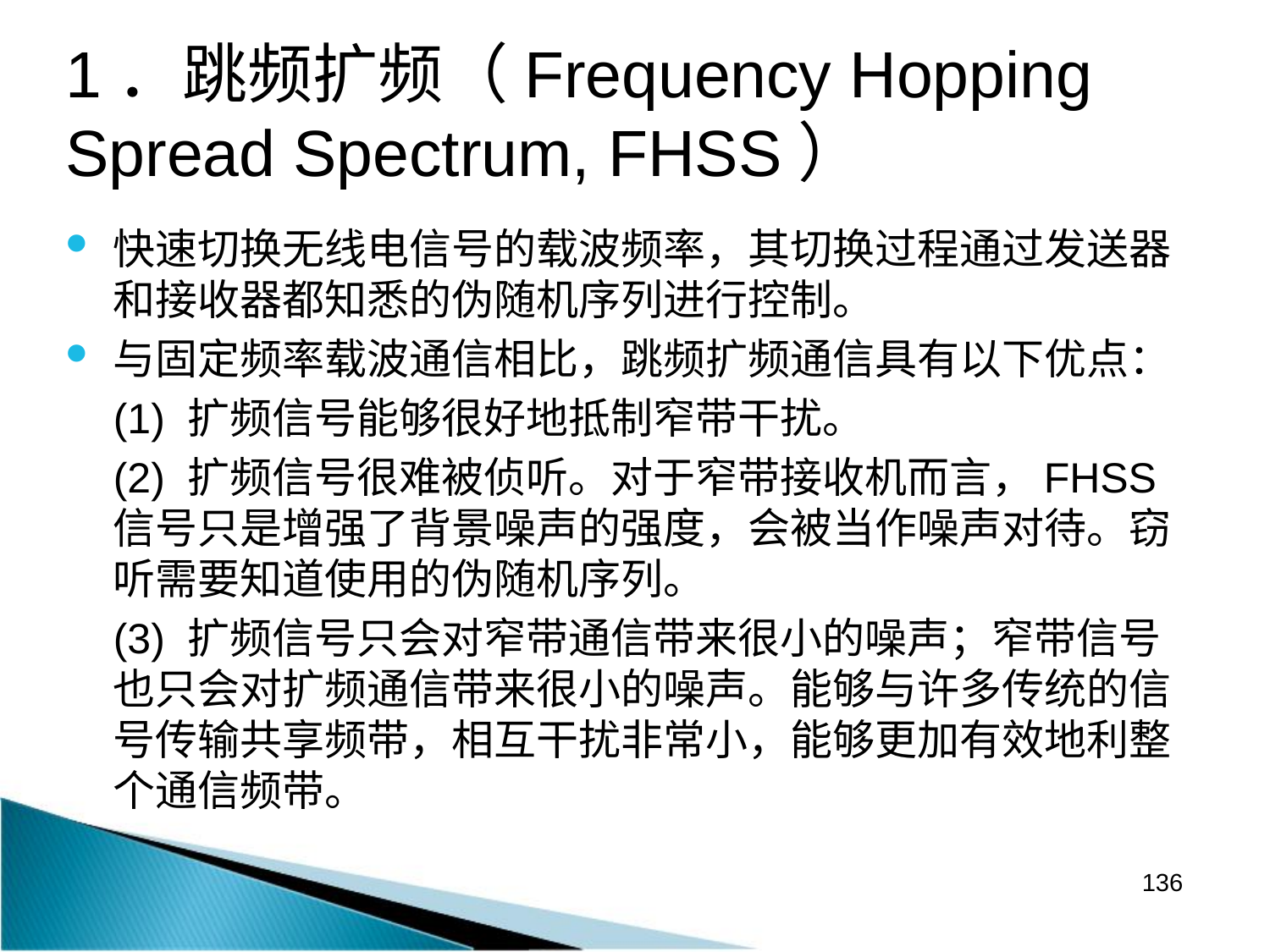

# 1．跳频扩频（Frequency Hopping Spread Spectrum, FHSS）
快速切换无线电信号的载波频率，其切换过程通过发送器和接收器都知悉的伪随机序列进行控制。
与固定频率载波通信相比，跳频扩频通信具有以下优点：
	(1) 扩频信号能够很好地抵制窄带干扰。
	(2) 扩频信号很难被侦听。对于窄带接收机而言，FHSS信号只是增强了背景噪声的强度，会被当作噪声对待。窃听需要知道使用的伪随机序列。
	(3) 扩频信号只会对窄带通信带来很小的噪声；窄带信号也只会对扩频通信带来很小的噪声。能够与许多传统的信号传输共享频带，相互干扰非常小，能够更加有效地利整个通信频带。
136